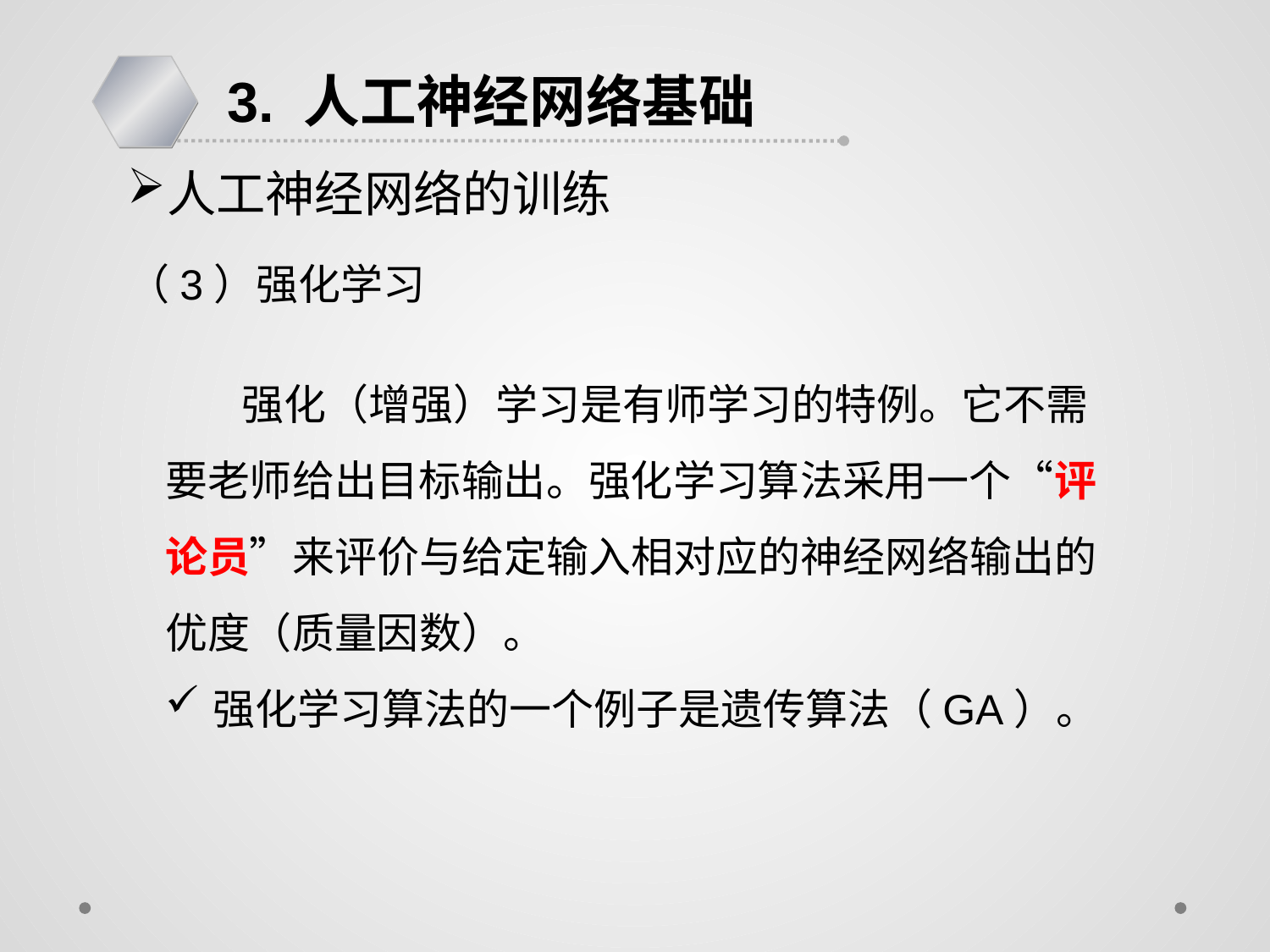

3. 人工神经网络基础

人工神经网络的训练
（3）强化学习
       强化（增强）学习是有师学习的特例。它不需要老师给出目标输出。强化学习算法采用一个“评论员”来评价与给定输入相对应的神经网络输出的优度（质量因数）。
强化学习算法的一个例子是遗传算法（GA）。